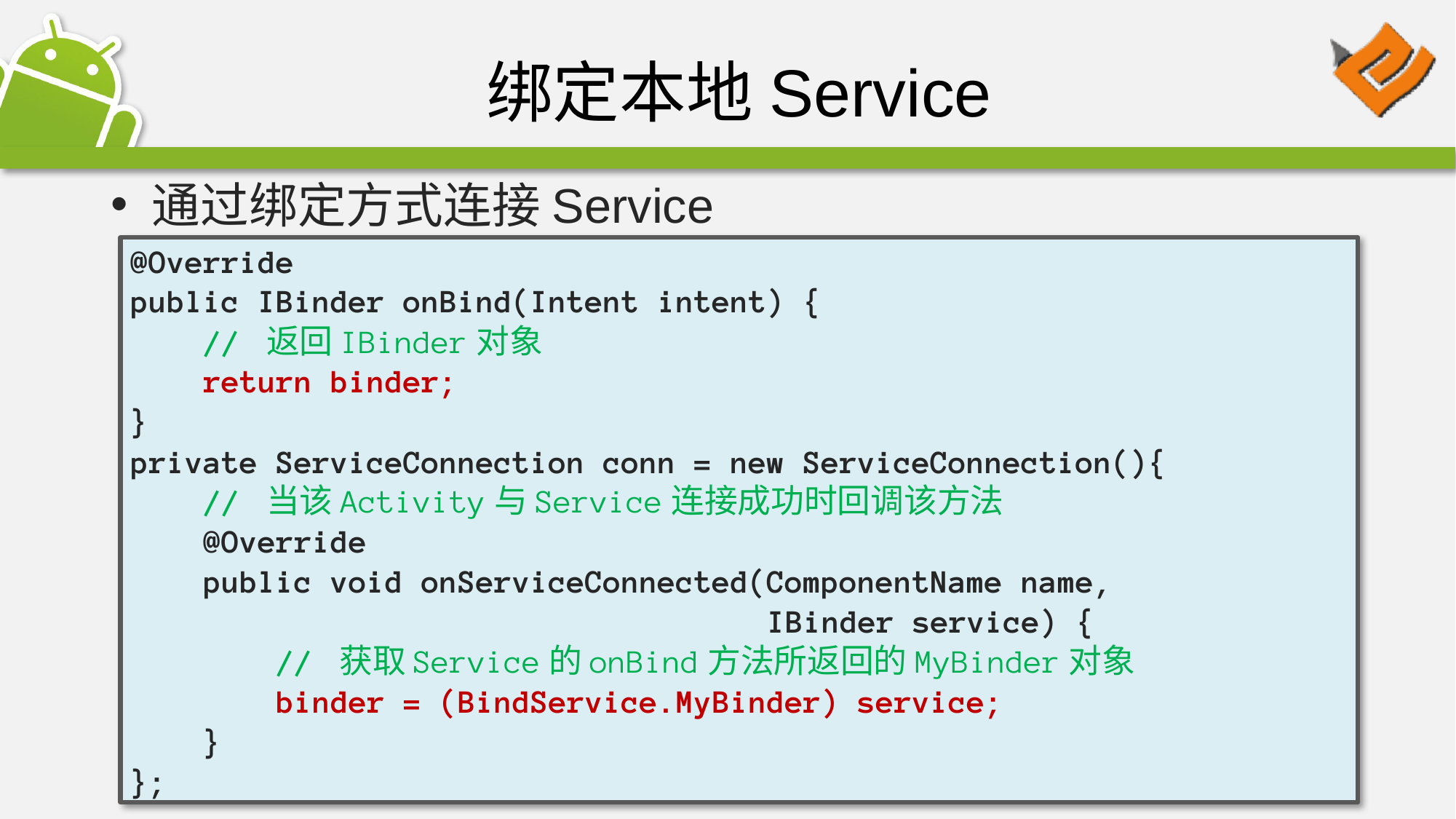

# 绑定本地Service
通过绑定方式连接Service
@Override
public IBinder onBind(Intent intent) {
    // 返回IBinder对象
    return binder;
}
private ServiceConnection conn = new ServiceConnection(){
    // 当该Activity与Service连接成功时回调该方法
    @Override
    public void onServiceConnected(ComponentName name,
                                   IBinder service) {
        // 获取Service的onBind方法所返回的MyBinder对象
        binder = (BindService.MyBinder) service;
    }
};